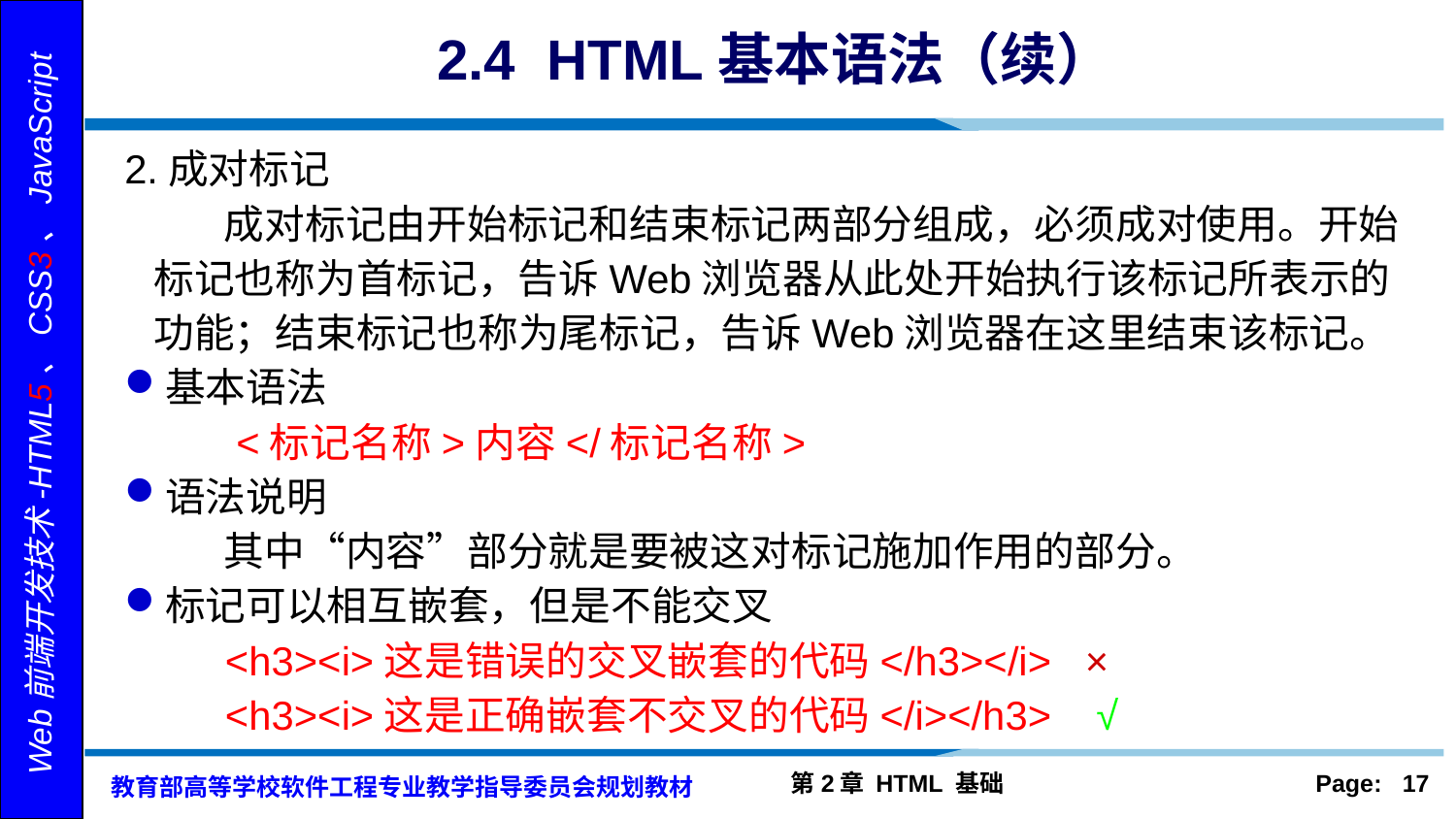

# 2.4  HTML基本语法（续）
2.成对标记
          成对标记由开始标记和结束标记两部分组成，必须成对使用。开始标记也称为首标记，告诉Web浏览器从此处开始执行该标记所表示的功能；结束标记也称为尾标记，告诉Web浏览器在这里结束该标记。
基本语法
          <标记名称>内容</标记名称>
语法说明
          其中“内容”部分就是要被这对标记施加作用的部分。
标记可以相互嵌套，但是不能交叉
         <h3><i>这是错误的交叉嵌套的代码</h3></i>   ×
         <h3><i>这是正确嵌套不交叉的代码</i></h3>    √